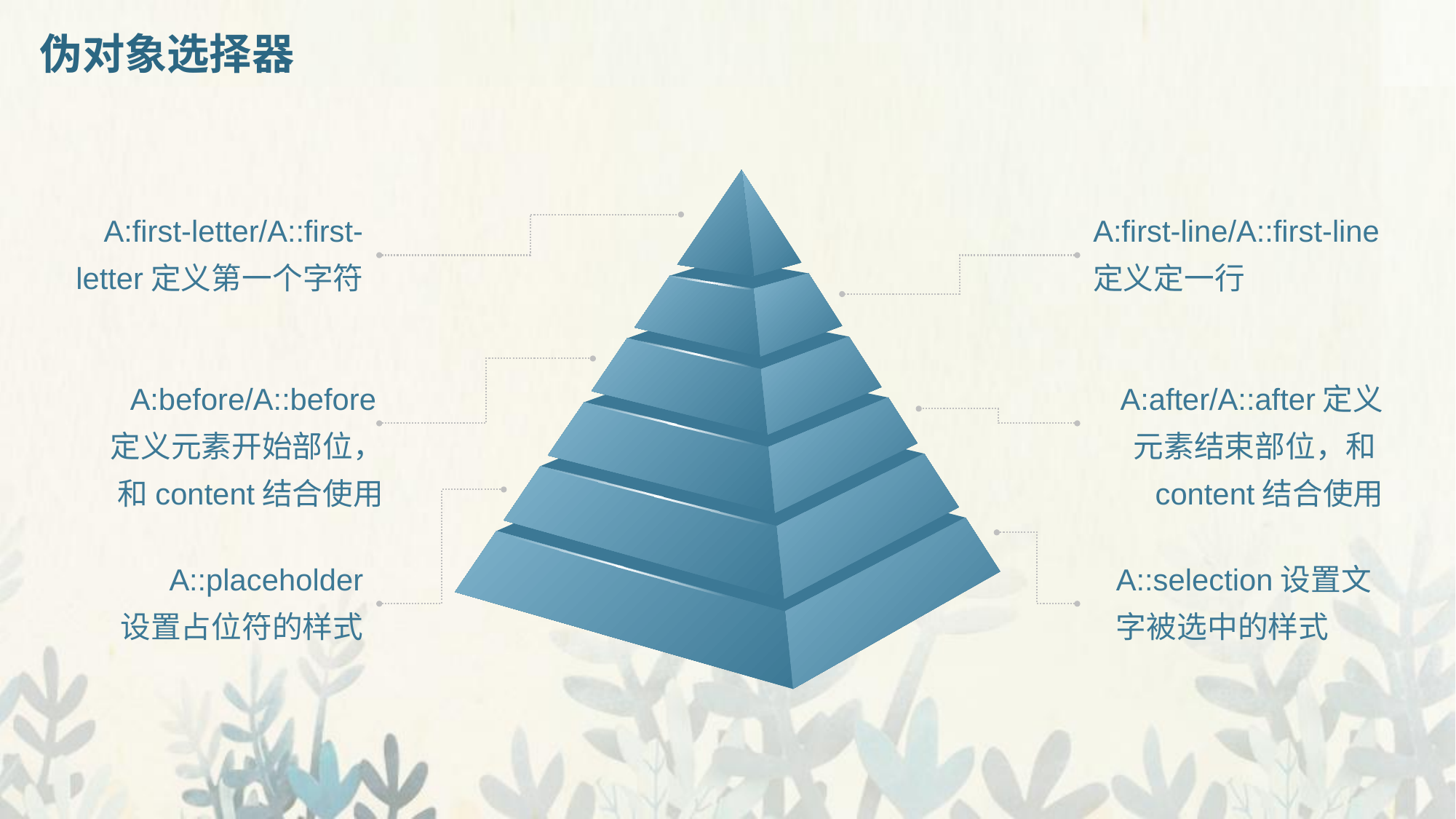

# 伪对象选择器

A:first-letter/A::first-letter定义第一个字符
A:first-line/A::first-line定义定一行

A:before/A::before定义元素开始部位，和content结合使用
A:after/A::after定义元素结束部位，和content结合使用

A::placeholder
设置占位符的样式
A::selection设置文字被选中的样式